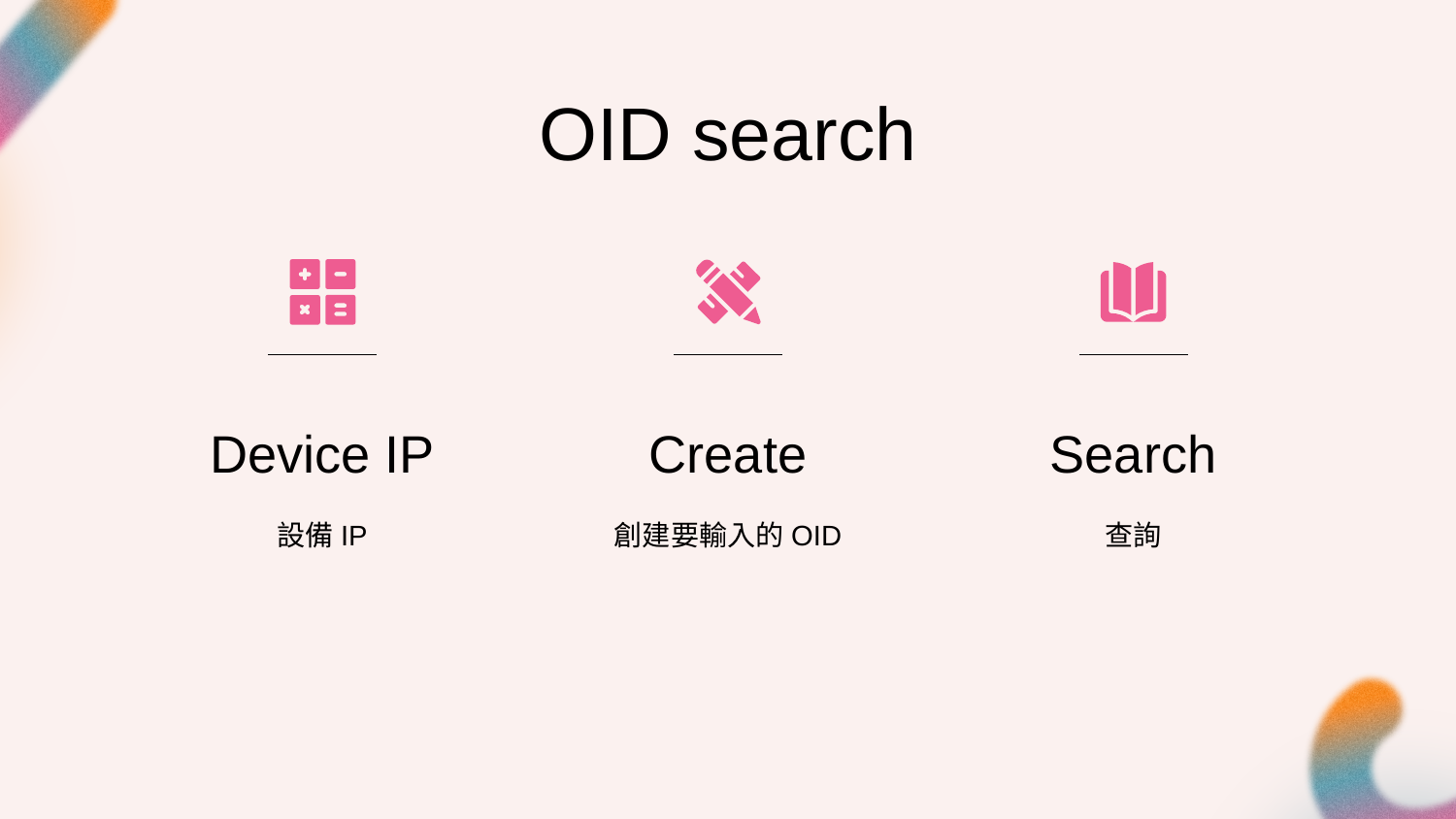

# OID search

Device IP
Create
Search
設備IP
創建要輸入的OID
查詢